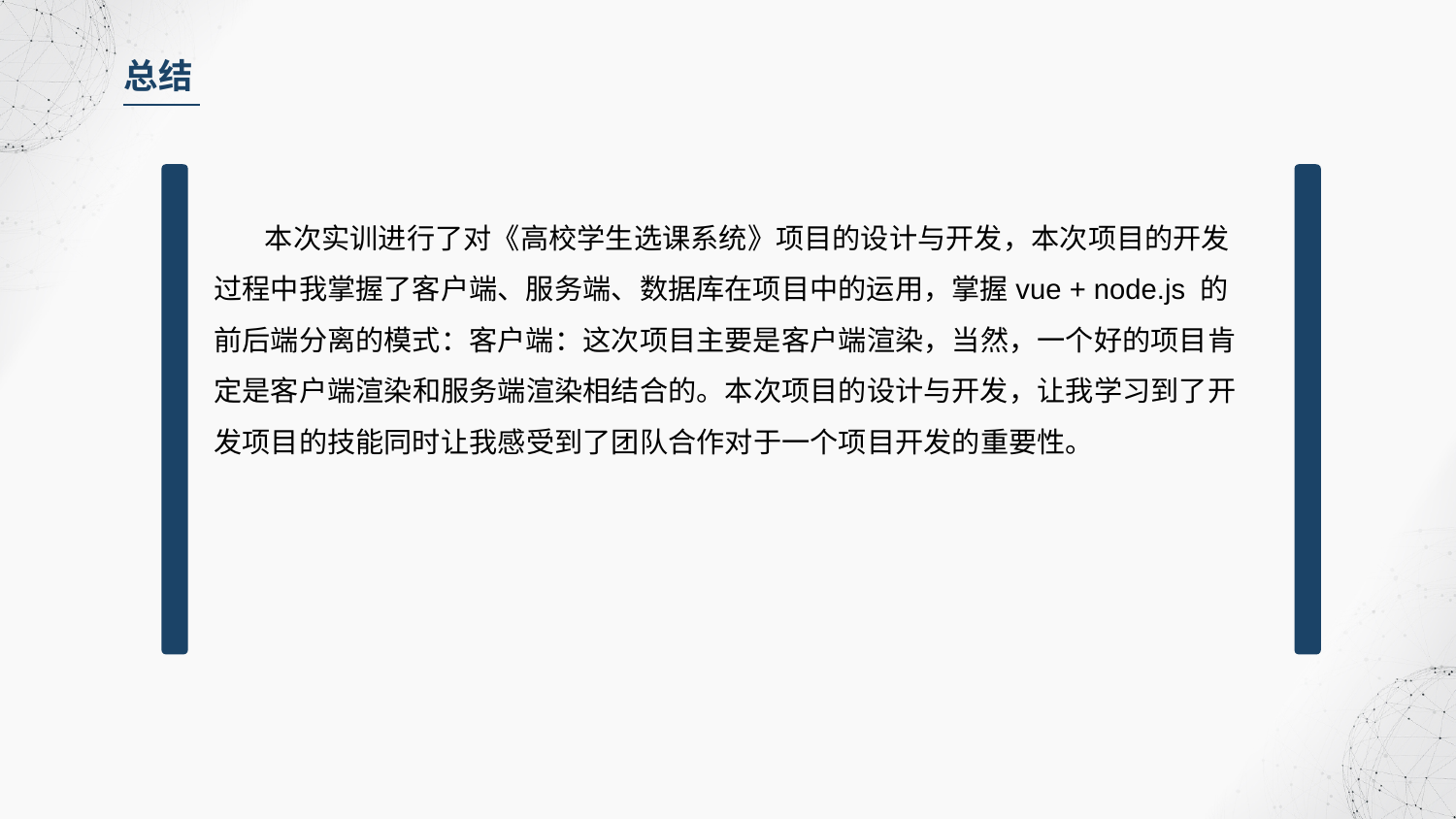

总结

       本次实训进行了对《高校学生选课系统》项目的设计与开发，本次项目的开发过程中我掌握了客户端、服务端、数据库在项目中的运用，掌握vue + node.js 的前后端分离的模式：客户端：这次项目主要是客户端渲染，当然，一个好的项目肯定是客户端渲染和服务端渲染相结合的。本次项目的设计与开发，让我学习到了开发项目的技能同时让我感受到了团队合作对于一个项目开发的重要性。